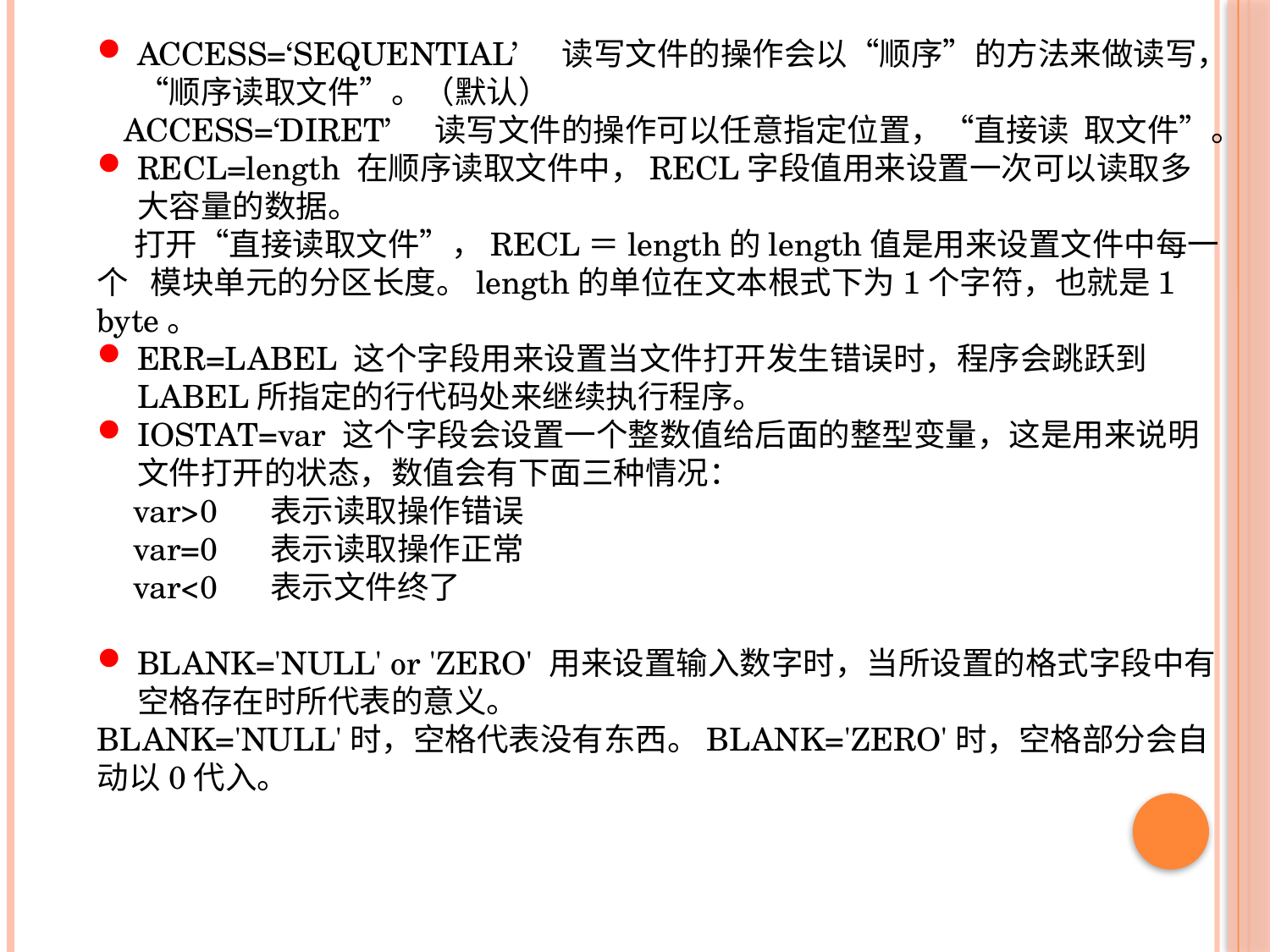

ACCESS=‘SEQUENTIAL’    读写文件的操作会以“顺序”的方法来做读写，“顺序读取文件”。（默认）
   ACCESS=‘DIRET’    读写文件的操作可以任意指定位置，“直接读  取文件”。
RECL=length 在顺序读取文件中，RECL字段值用来设置一次可以读取多大容量的数据。
    打开“直接读取文件”，RECL＝length的length值是用来设置文件中每一个   模块单元的分区长度。length的单位在文本根式下为1个字符，也就是1 byte。
ERR=LABEL 这个字段用来设置当文件打开发生错误时，程序会跳跃到LABEL所指定的行代码处来继续执行程序。
IOSTAT=var 这个字段会设置一个整数值给后面的整型变量，这是用来说明文件打开的状态，数值会有下面三种情况：
    var>0     表示读取操作错误
    var=0     表示读取操作正常
    var<0     表示文件终了

BLANK='NULL' or 'ZERO' 用来设置输入数字时，当所设置的格式字段中有空格存在时所代表的意义。
BLANK='NULL'时，空格代表没有东西。BLANK='ZERO'时，空格部分会自动以0代入。